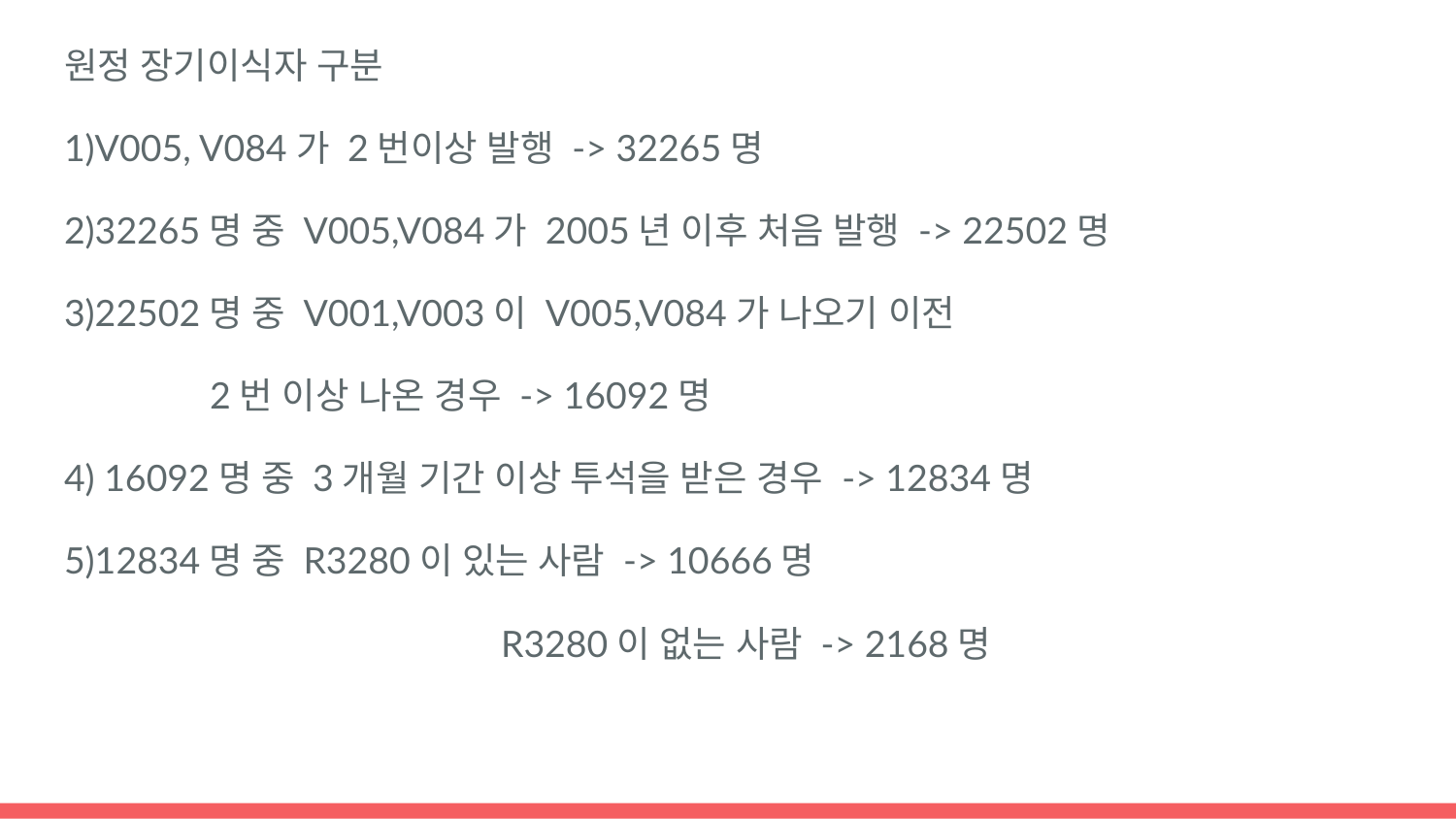

원정 장기이식자 구분
1)V005, V084가 2번이상 발행 -> 32265명
2)32265명 중 V005,V084가 2005년 이후 처음 발행 -> 22502명
3)22502명 중 V001,V003이 V005,V084가 나오기 이전
	2번 이상 나온 경우 -> 16092명
4) 16092명 중 3개월 기간 이상 투석을 받은 경우 -> 12834명
5)12834명 중 R3280이 있는 사람 -> 10666명
			R3280이 없는 사람 -> 2168명